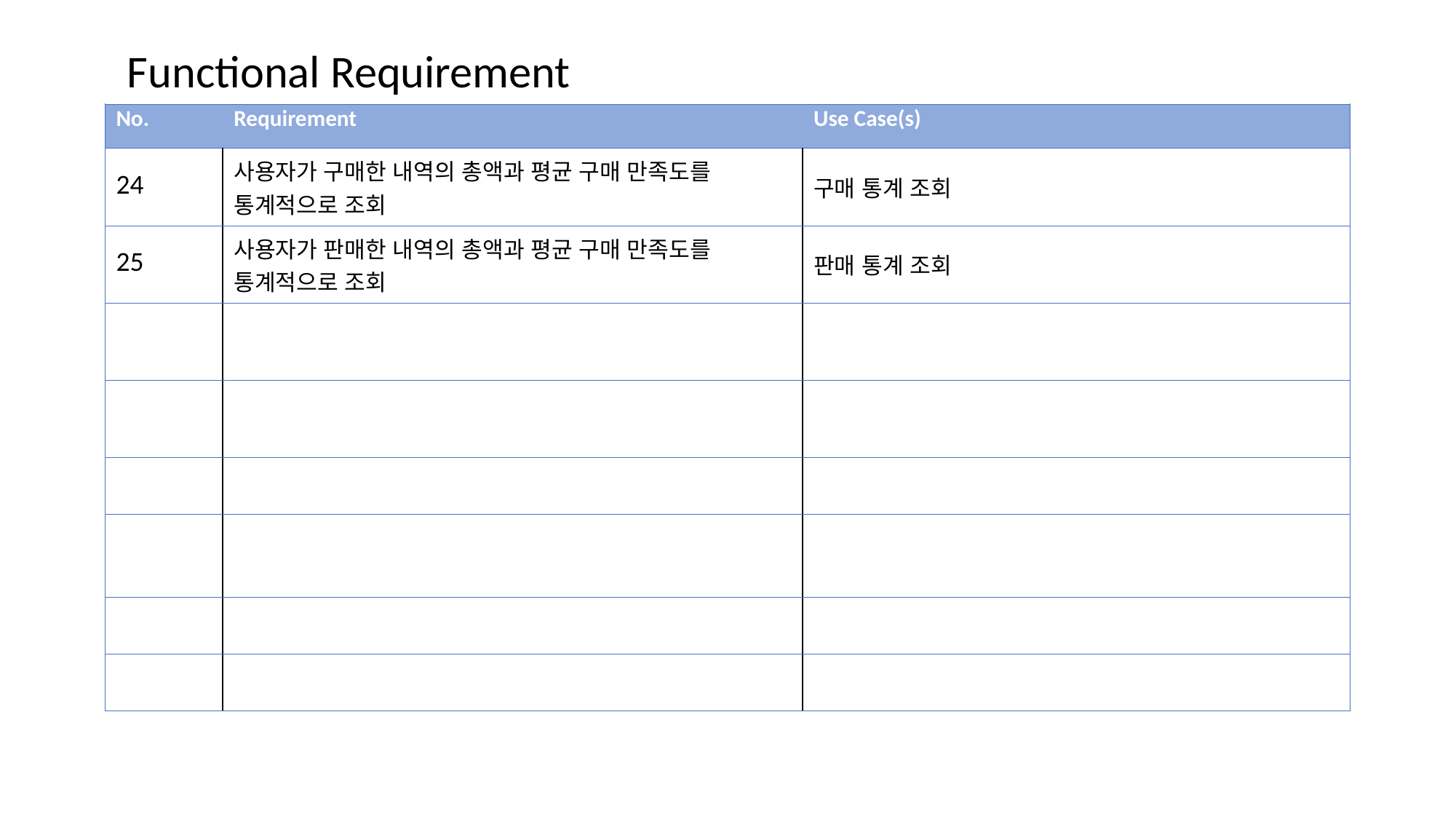

Functional Requirement
| No. | Requirement | Use Case(s) |
| --- | --- | --- |
| 24 | 사용자가 구매한 내역의 총액과 평균 구매 만족도를 통계적으로 조회 | 구매 통계 조회 |
| 25 | 사용자가 판매한 내역의 총액과 평균 구매 만족도를 통계적으로 조회 | 판매 통계 조회 |
|  |  |  |
|  |  |  |
|  |  |  |
|  |  |  |
|  |  |  |
|  |  |  |